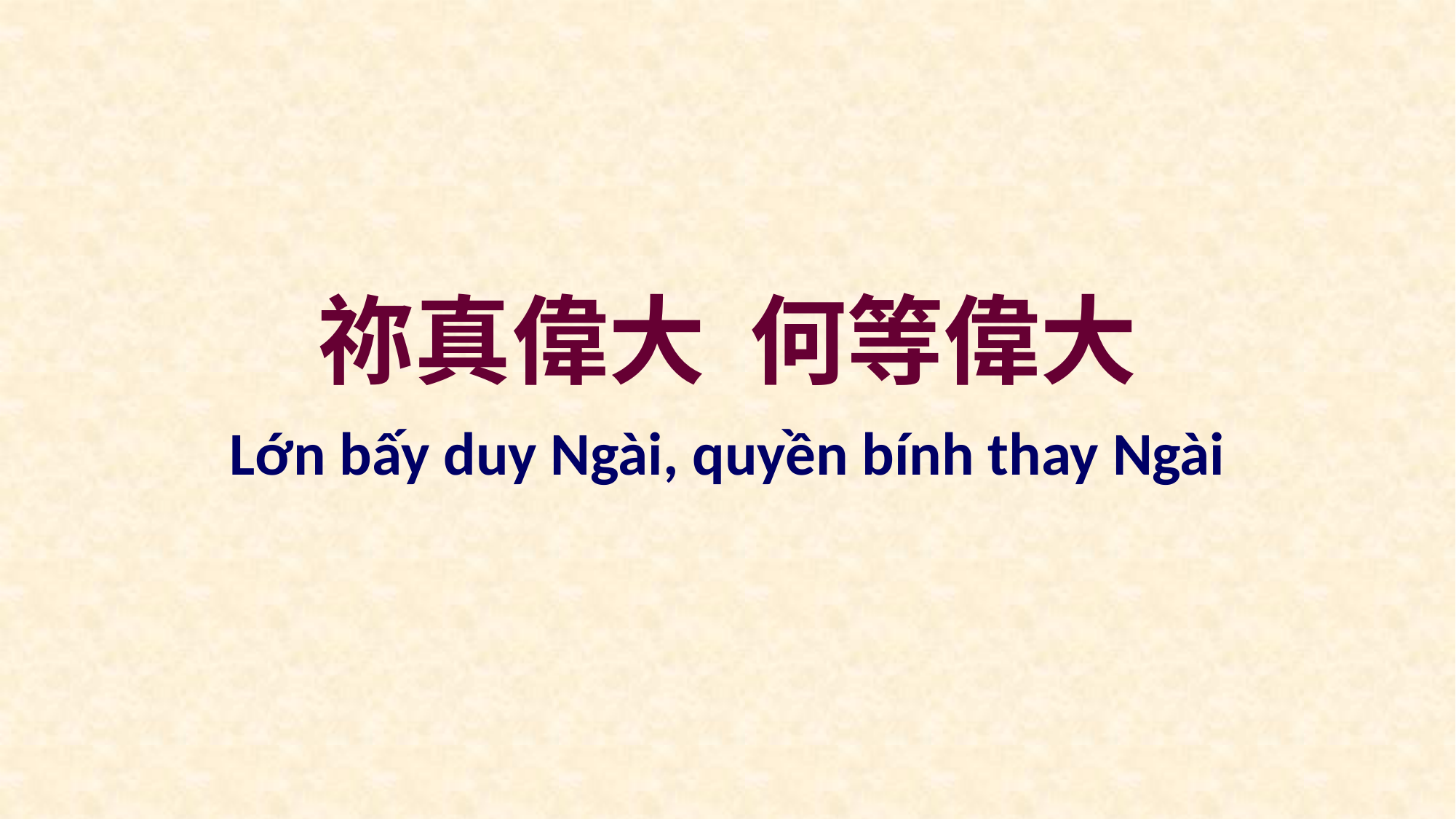

祢真偉大  何等偉大
Lớn bấy duy Ngài, quyền bính thay Ngài